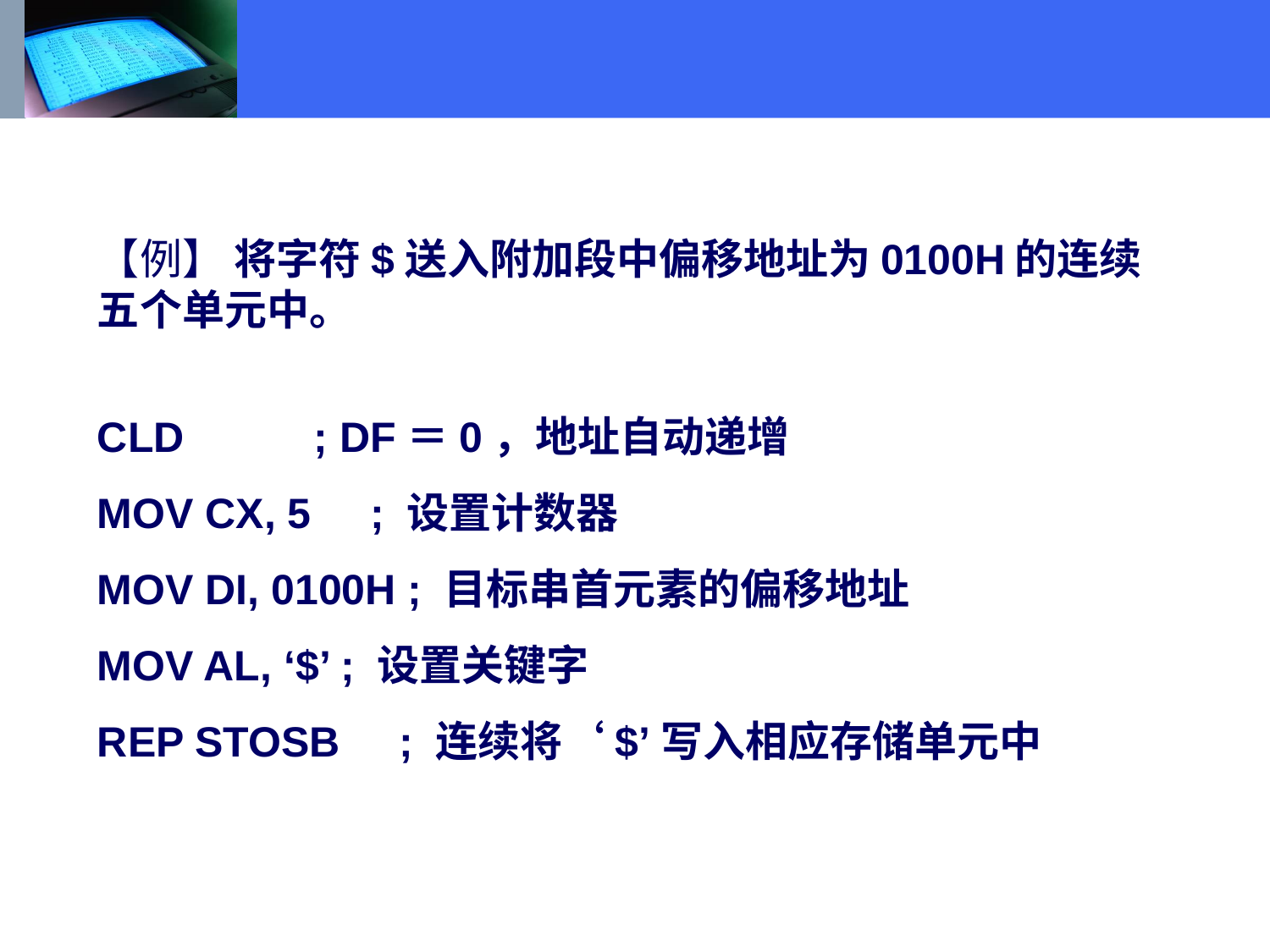

【例】 将字符$送入附加段中偏移地址为0100H的连续五个单元中。

CLD           ; DF＝0，地址自动递增
MOV CX, 5     ; 设置计数器
MOV DI, 0100H ; 目标串首元素的偏移地址
MOV AL, ‘$’ ; 设置关键字
REP STOSB     ; 连续将‘$’写入相应存储单元中